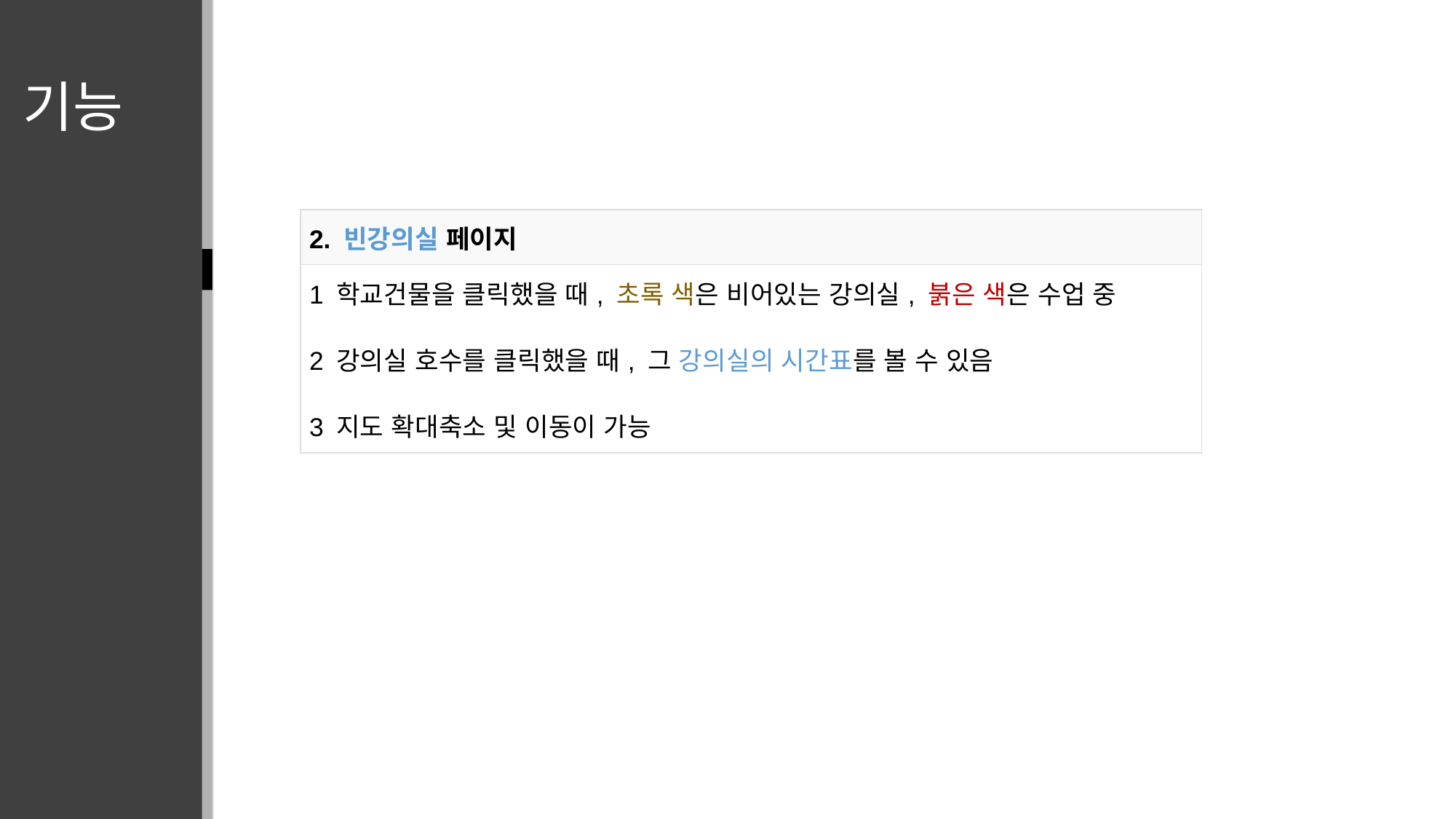

기능
| 2. 빈강의실 페이지 |
| --- |
| 1 학교건물을 클릭했을 때, 초록 색은 비어있는 강의실, 붉은 색은 수업 중 2 강의실 호수를 클릭했을 때, 그 강의실의 시간표를 볼 수 있음 3 지도 확대축소 및 이동이 가능 |